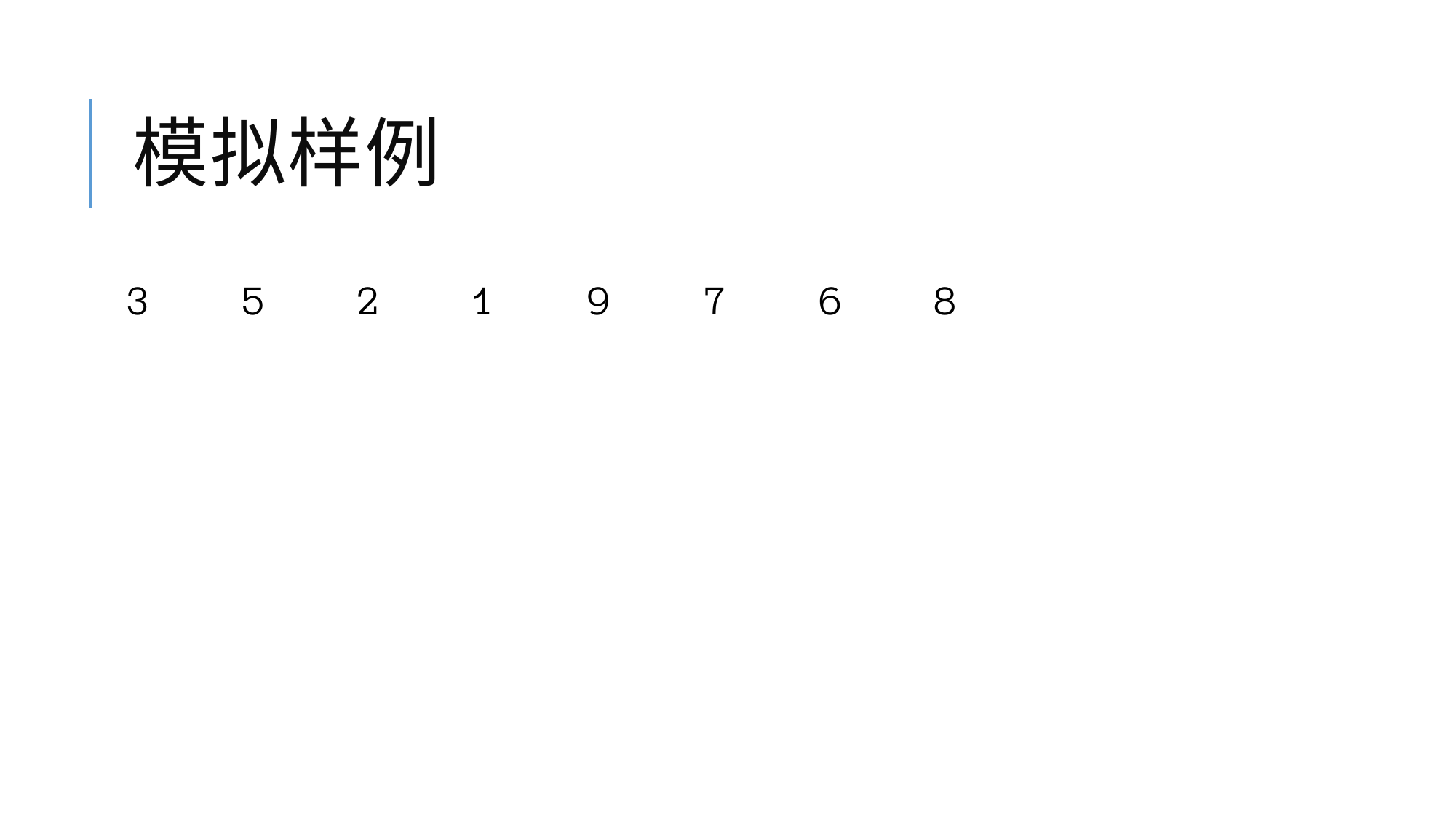

# 模拟样例
3    5    2    1    9    7    6    8